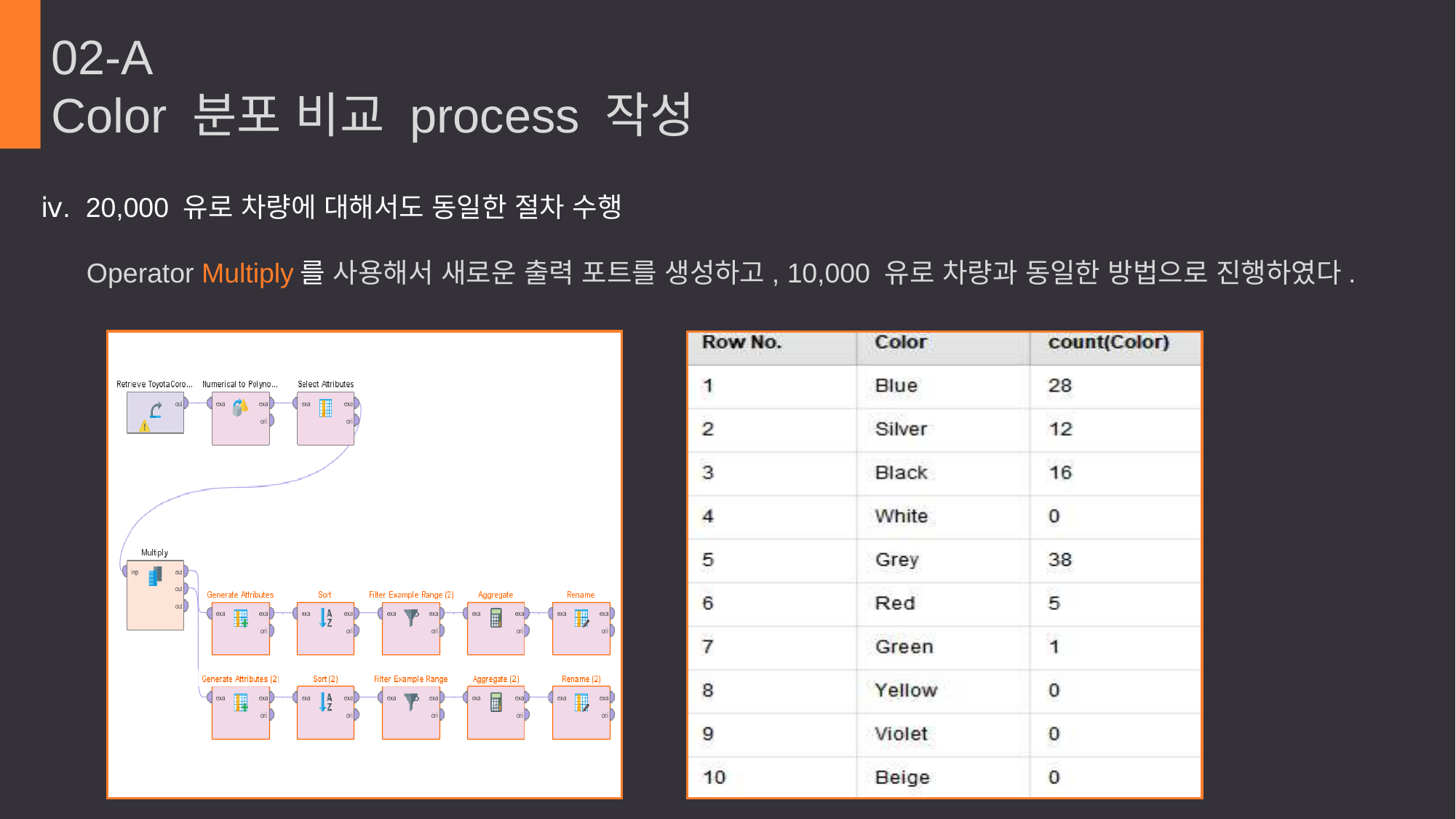

02-A
Color 분포 비교 process 작성
ⅳ.  20,000 유로 차량에 대해서도 동일한 절차 수행

      Operator Multiply를 사용해서 새로운 출력 포트를 생성하고, 10,000 유로 차량과 동일한 방법으로 진행하였다.